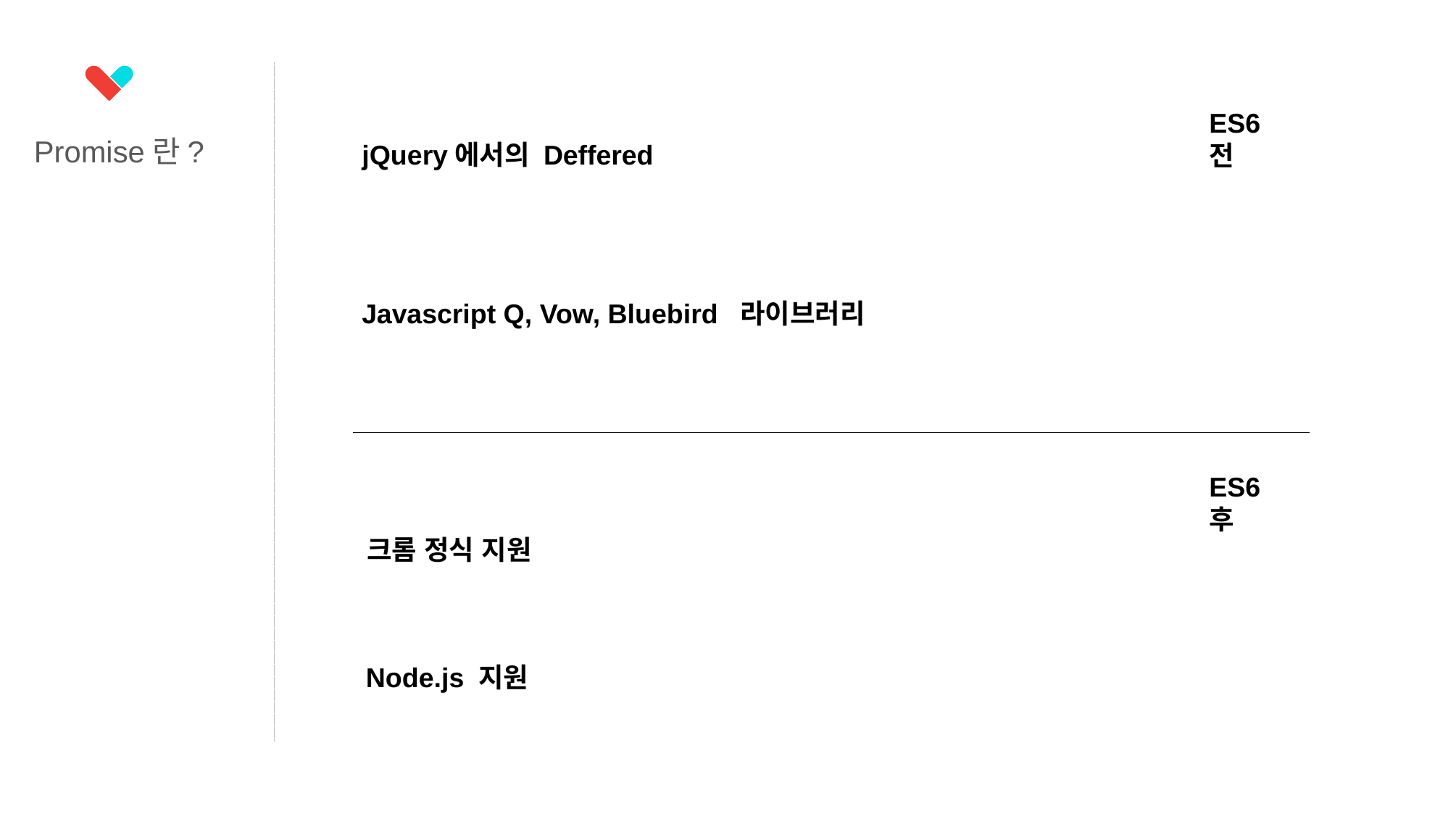

ES6 전
Promise란?
jQuery에서의 Deffered
Javascript Q, Vow, Bluebird  라이브러리
ES6 후
크롬 정식 지원
Node.js 지원